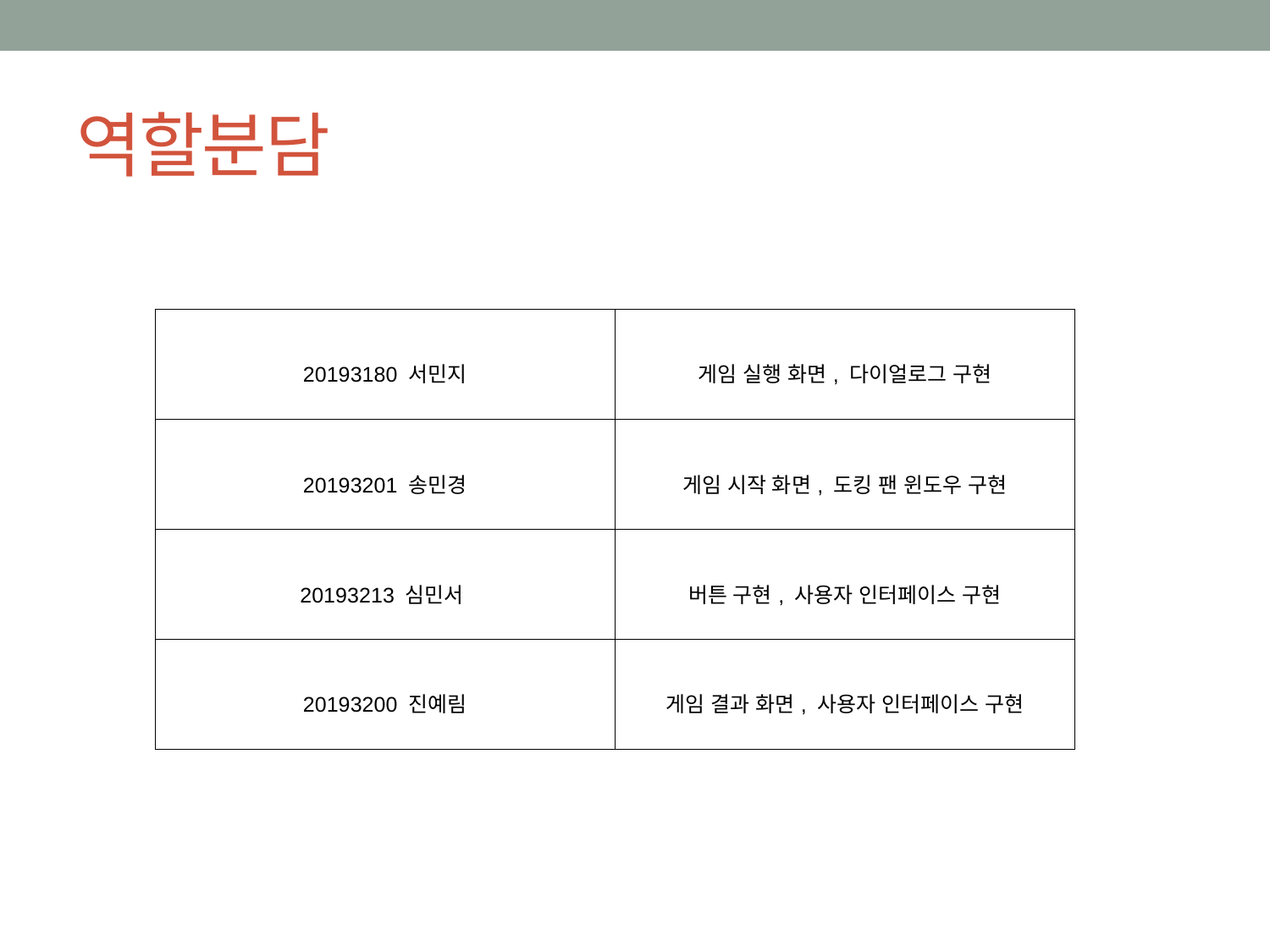

# 역할분담
| 20193180 서민지 | 게임 실행 화면, 다이얼로그 구현 |
| --- | --- |
| 20193201 송민경 | 게임 시작 화면, 도킹 팬 윈도우 구현 |
| 20193213 심민서 | 버튼 구현, 사용자 인터페이스 구현 |
| 20193200 진예림 | 게임 결과 화면, 사용자 인터페이스 구현 |